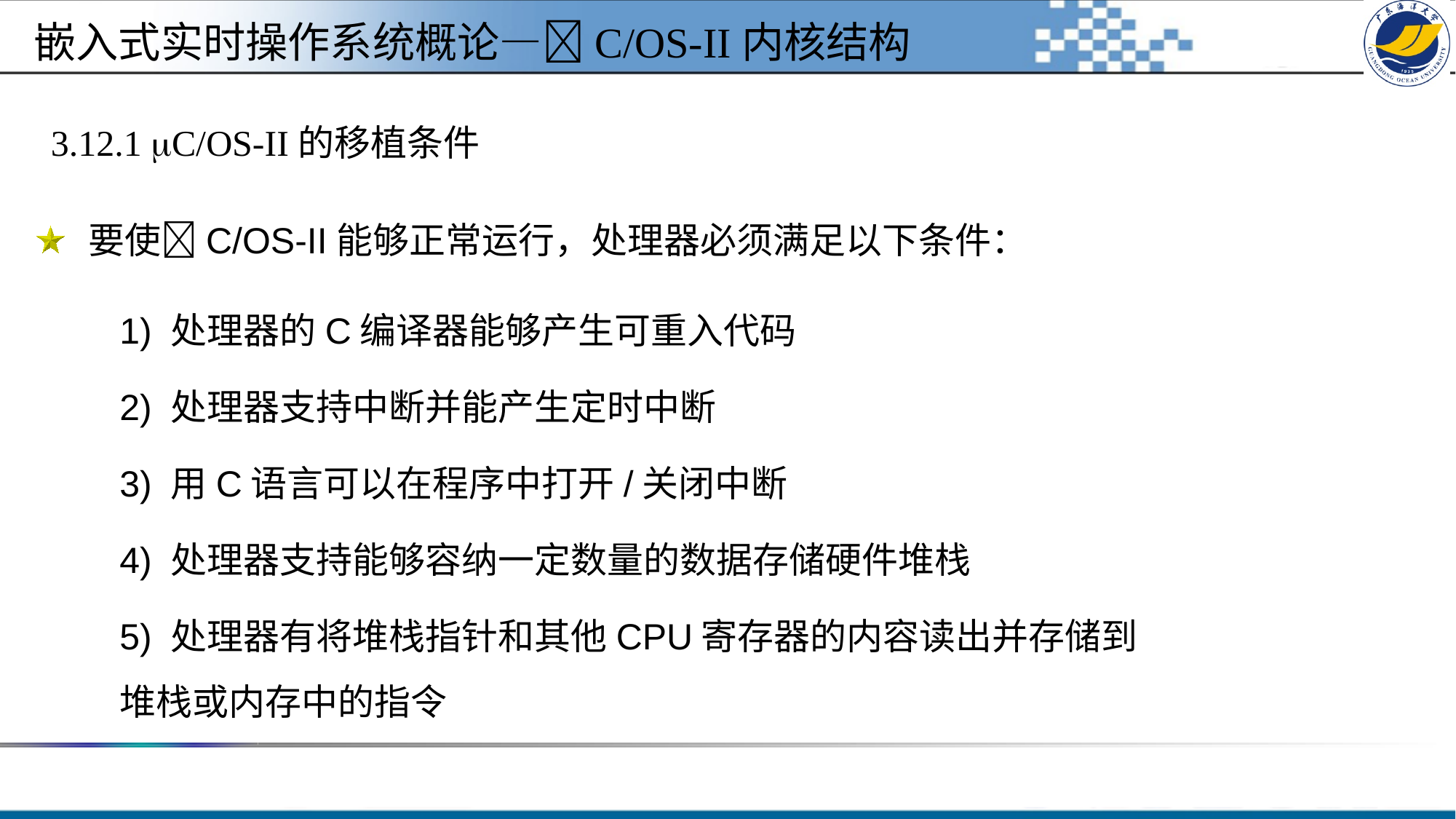

嵌入式实时操作系统概论—μC/OS-II内核结构
3.12.1 μC/OS-II的移植条件
要使μC/OS-II能够正常运行，处理器必须满足以下条件：
1) 处理器的C编译器能够产生可重入代码
2) 处理器支持中断并能产生定时中断
3) 用C语言可以在程序中打开/关闭中断
4) 处理器支持能够容纳一定数量的数据存储硬件堆栈
5) 处理器有将堆栈指针和其他CPU寄存器的内容读出并存储到堆栈或内存中的指令
98